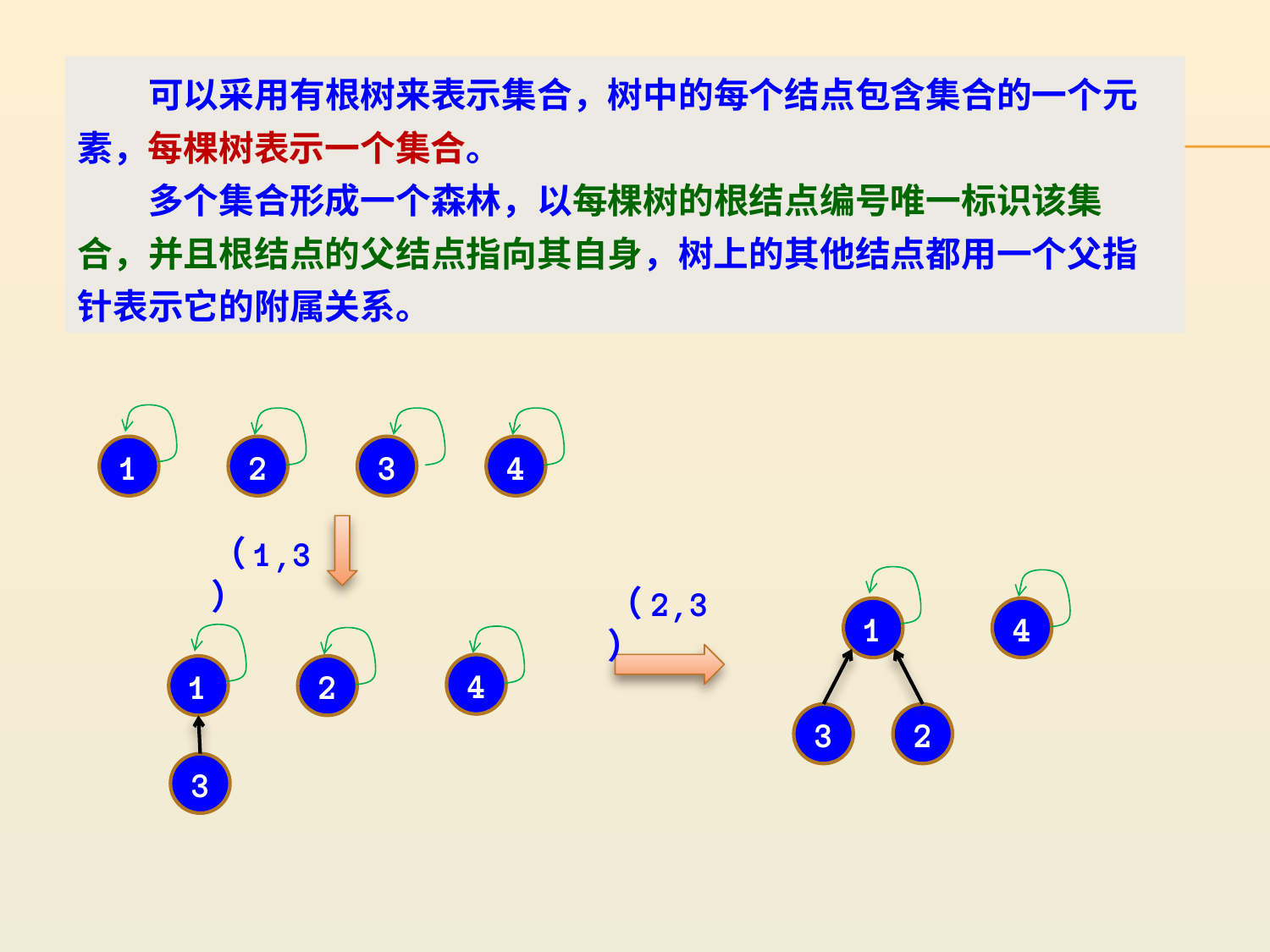

可以采用有根树来表示集合，树中的每个结点包含集合的一个元素，每棵树表示一个集合。
　　多个集合形成一个森林，以每棵树的根结点编号唯一标识该集合，并且根结点的父结点指向其自身，树上的其他结点都用一个父指针表示它的附属关系。

1
2
3
4

（1,3）

4
1
2
3

（2,3）
1
4

3
2